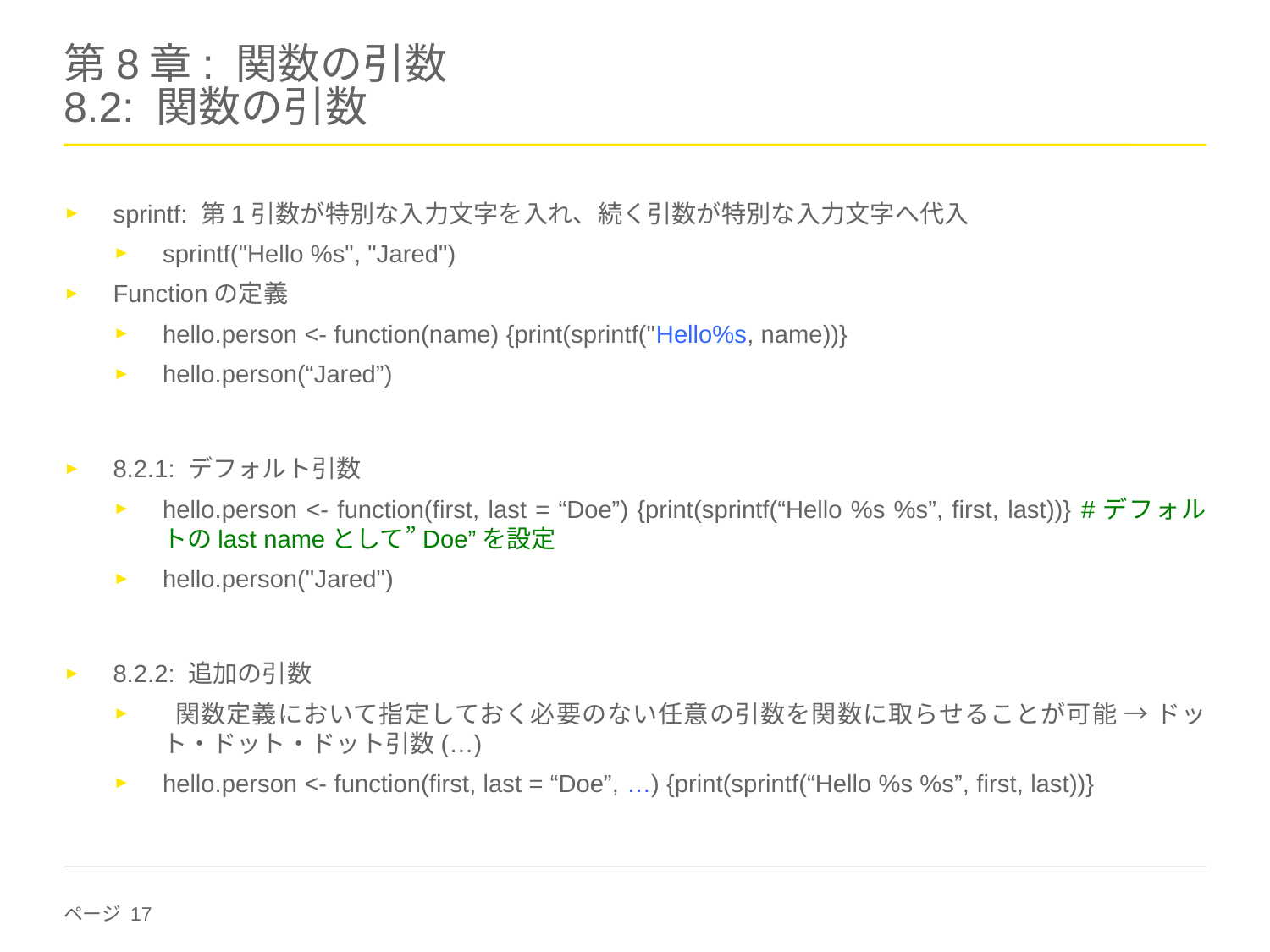

# 第8章: 関数の引数 8.2: 関数の引数
sprintf: 第1引数が特別な入力文字を入れ、続く引数が特別な入力文字へ代入
sprintf("Hello %s", "Jared")
Functionの定義
hello.person <- function(name) {print(sprintf("Hello%s, name))}
hello.person(“Jared”)

8.2.1: デフォルト引数
hello.person <- function(first, last = “Doe”) {print(sprintf(“Hello %s %s”, first, last))} #デフォルトのlast nameとして”Doe”を設定
hello.person("Jared")

8.2.2: 追加の引数
 関数定義において指定しておく必要のない任意の引数を関数に取らせることが可能 → ドット・ドット・ドット引数(…)
hello.person <- function(first, last = “Doe”, …) {print(sprintf(“Hello %s %s”, first, last))}